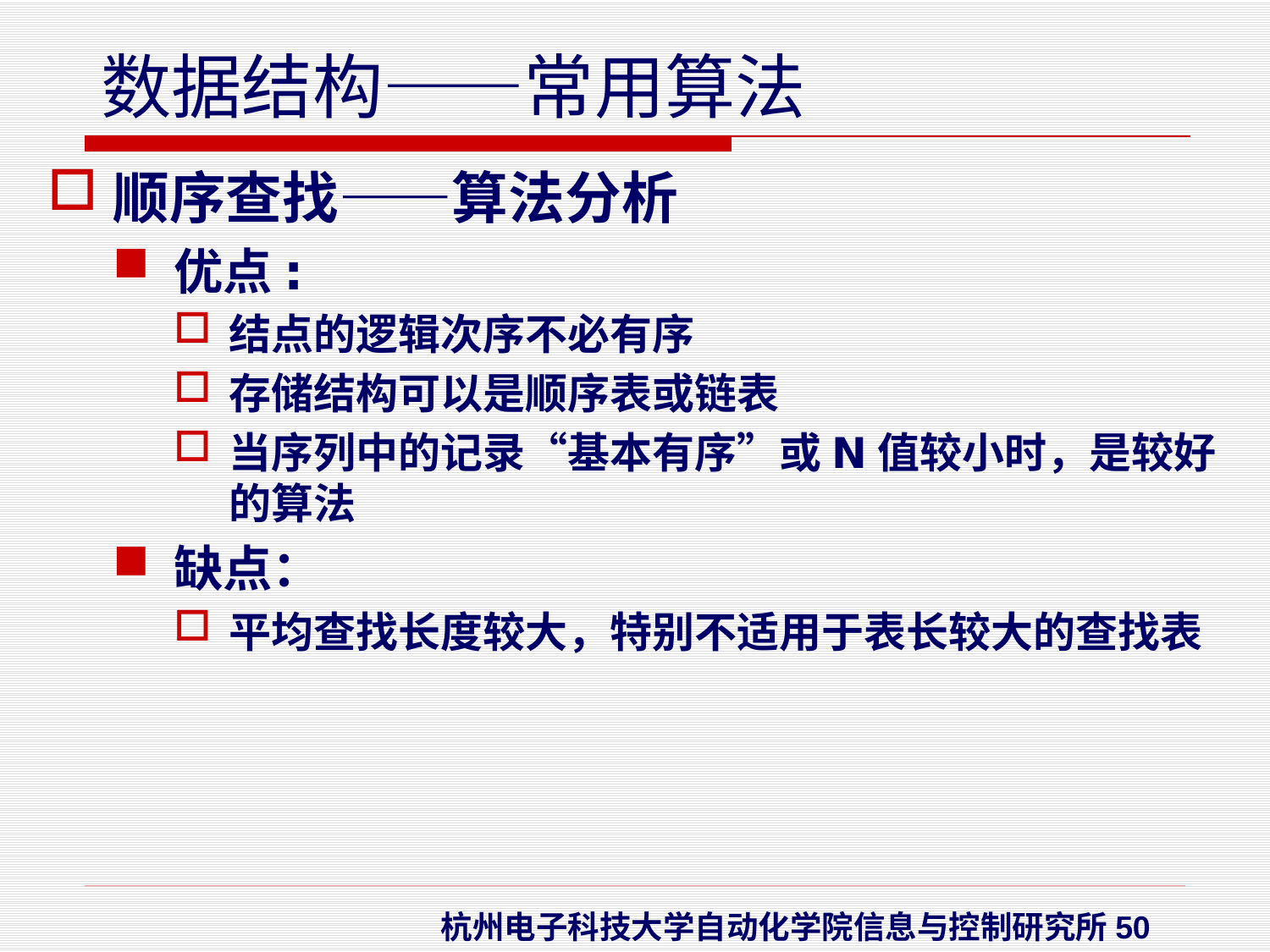

顺序查找——算法分析
优点:
结点的逻辑次序不必有序
存储结构可以是顺序表或链表
当序列中的记录“基本有序”或N值较小时，是较好的算法
缺点：
平均查找长度较大，特别不适用于表长较大的查找表